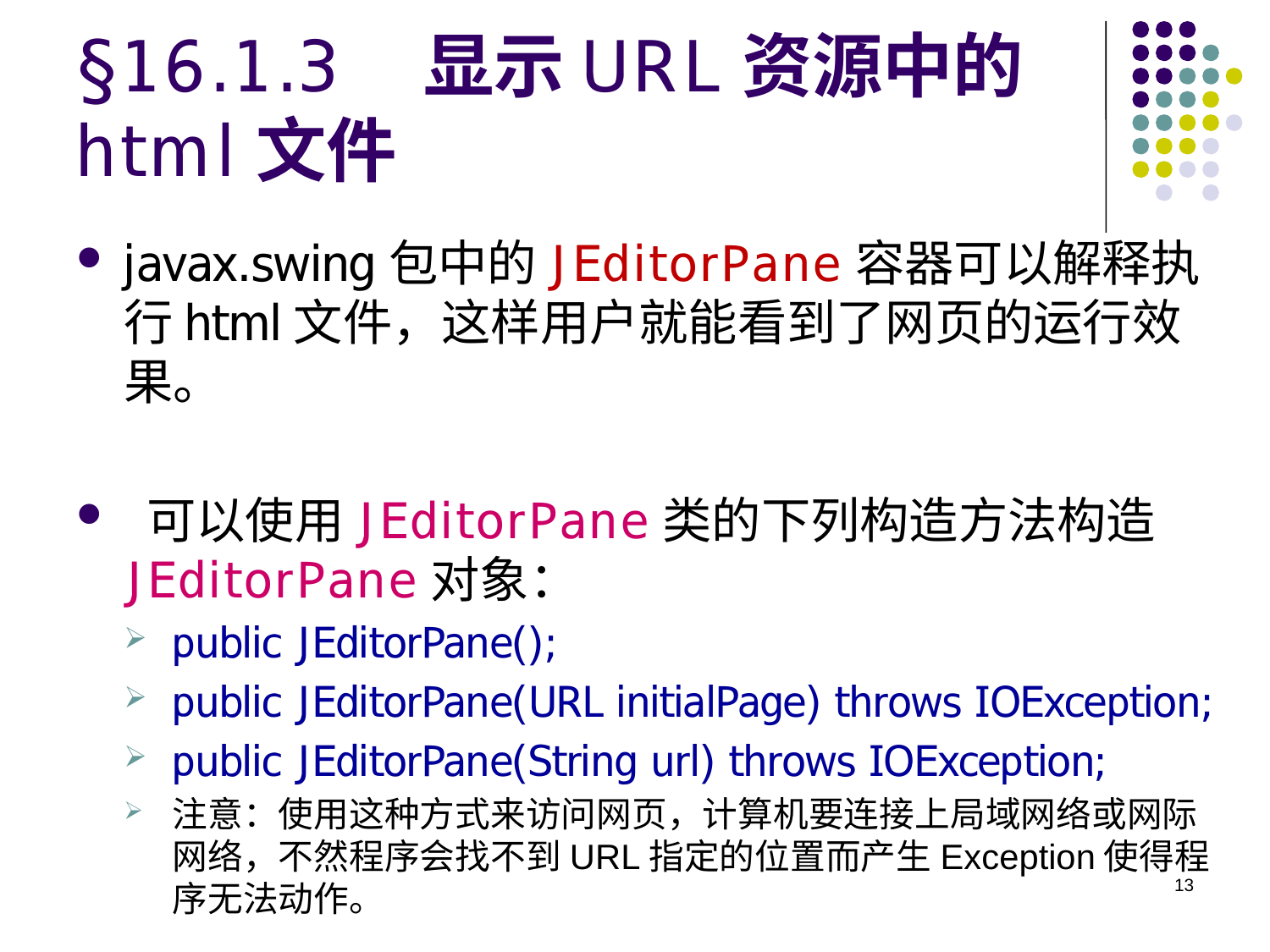

# §16.1.3   显示URL资源中的html文件
javax.swing包中的JEditorPane容器可以解释执行html文件，这样用户就能看到了网页的运行效果。

 可以使用JEditorPane类的下列构造方法构造JEditorPane对象：
public JEditorPane();
public JEditorPane(URL initialPage) throws IOException;
public JEditorPane(String url) throws IOException;
注意：使用这种方式来访问网页，计算机要连接上局域网络或网际网络，不然程序会找不到URL指定的位置而产生Exception使得程序无法动作。

13